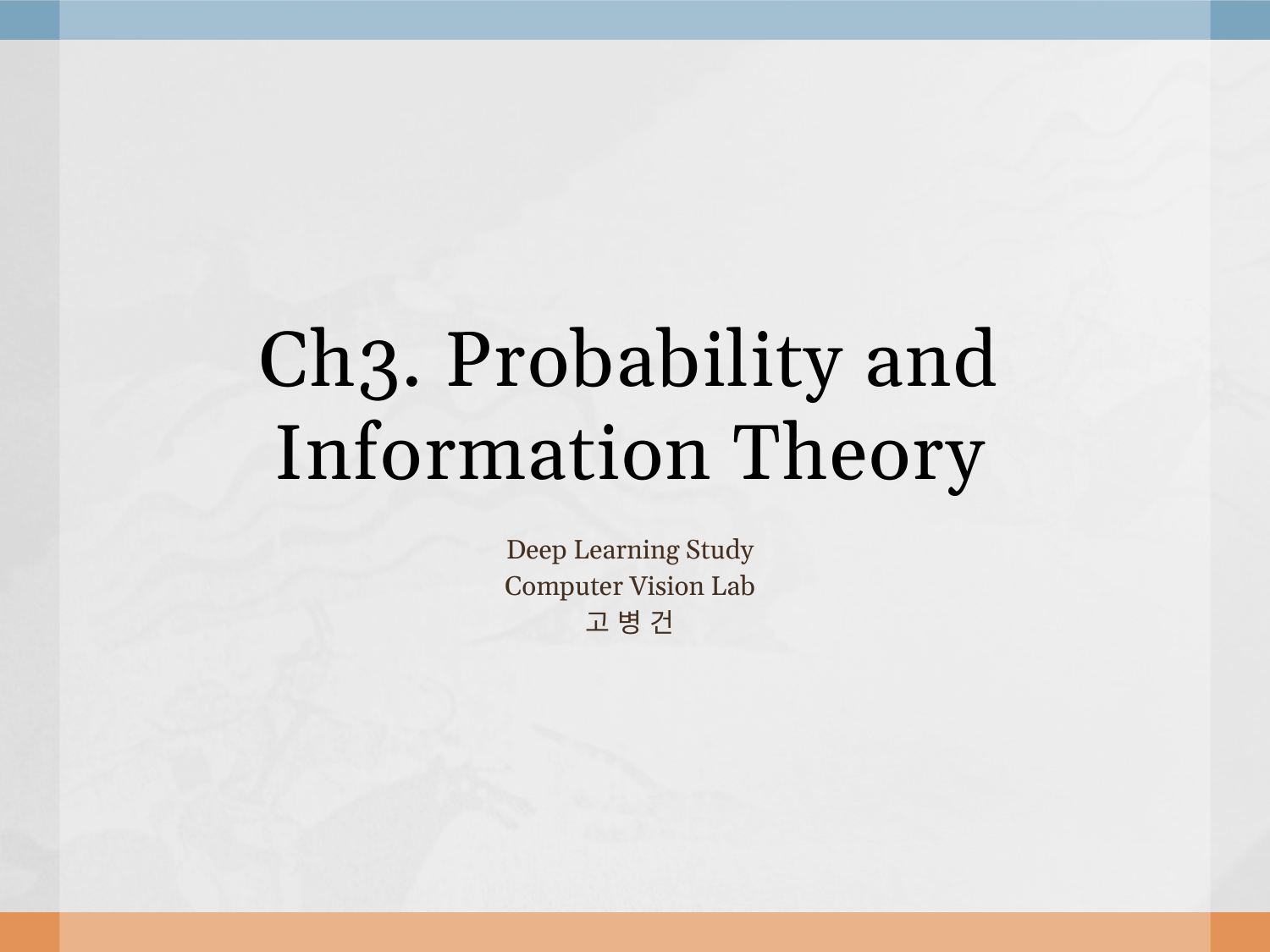

# Ch3. Probability and Information Theory
Deep Learning Study
Computer Vision Lab
고 병 건